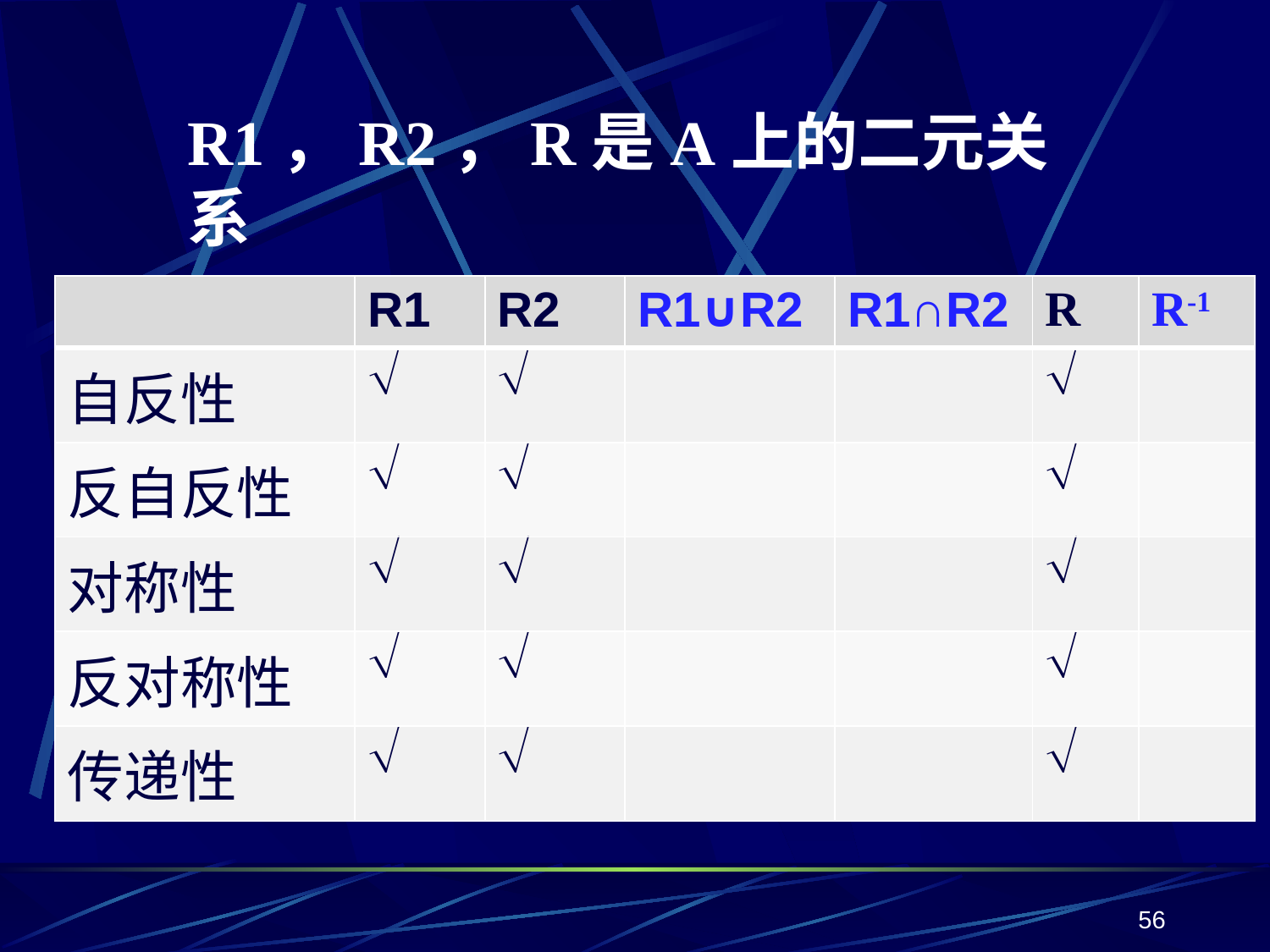

R1，R2，R是A上的二元关系
|  | R1 | R2 | R1∪R2 | R1∩R2 | R | R-1 |
| --- | --- | --- | --- | --- | --- | --- |
| 自反性 | √ | √ |  |  | √ |  |
| 反自反性 | √ | √ |  |  | √ |  |
| 对称性 | √ | √ |  |  | √ |  |
| 反对称性 | √ | √ |  |  | √ |  |
| 传递性 | √ | √ |  |  | √ |  |
56